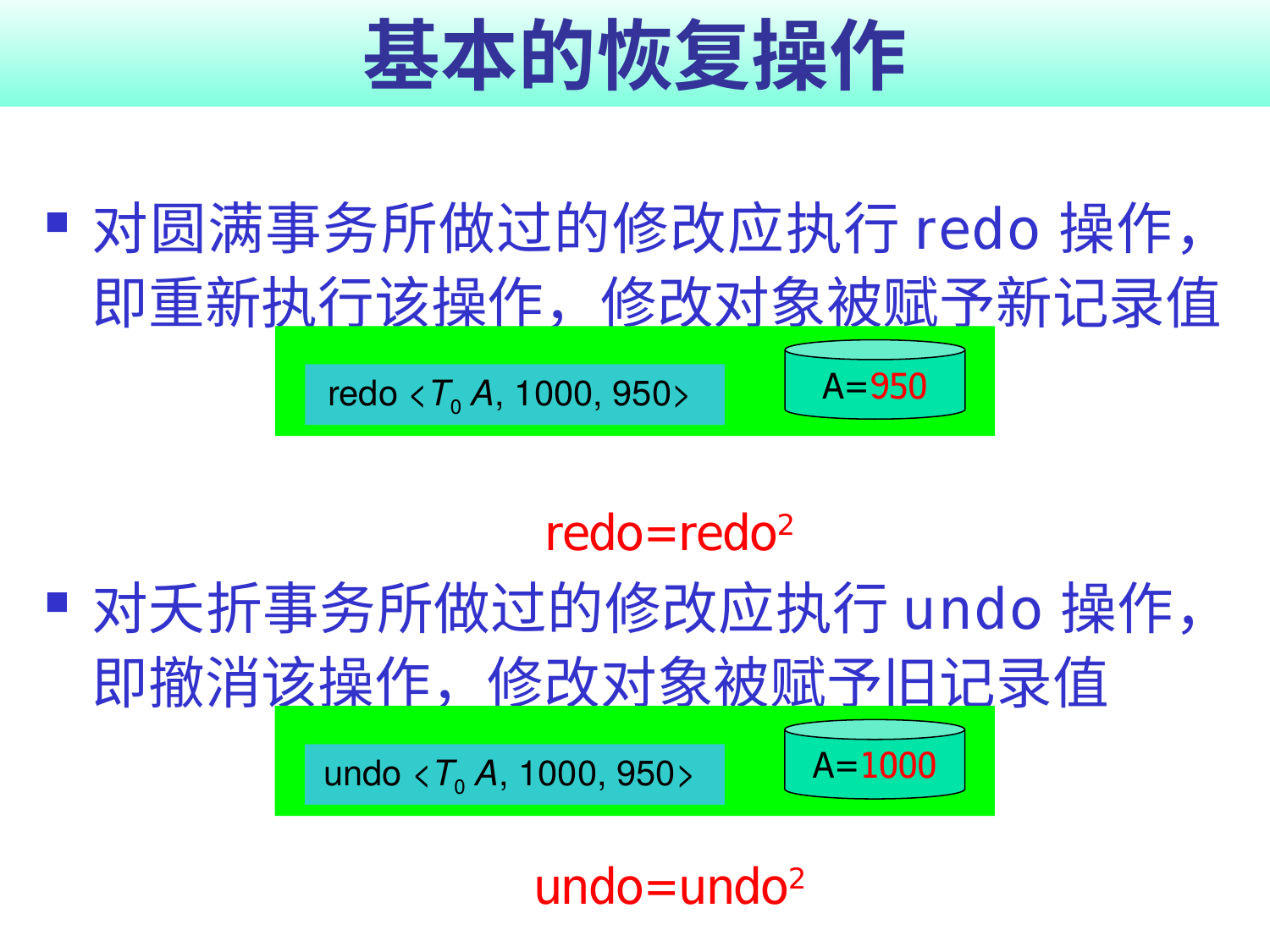

# 基本的恢复操作
对圆满事务所做过的修改应执行redo操作，即重新执行该操作，修改对象被赋予新记录值

redo=redo2
对夭折事务所做过的修改应执行undo操作，即撤消该操作，修改对象被赋予旧记录值

undo=undo2

A=950
redo <T0 A, 1000, 950>

A=1000
undo <T0 A, 1000, 950>